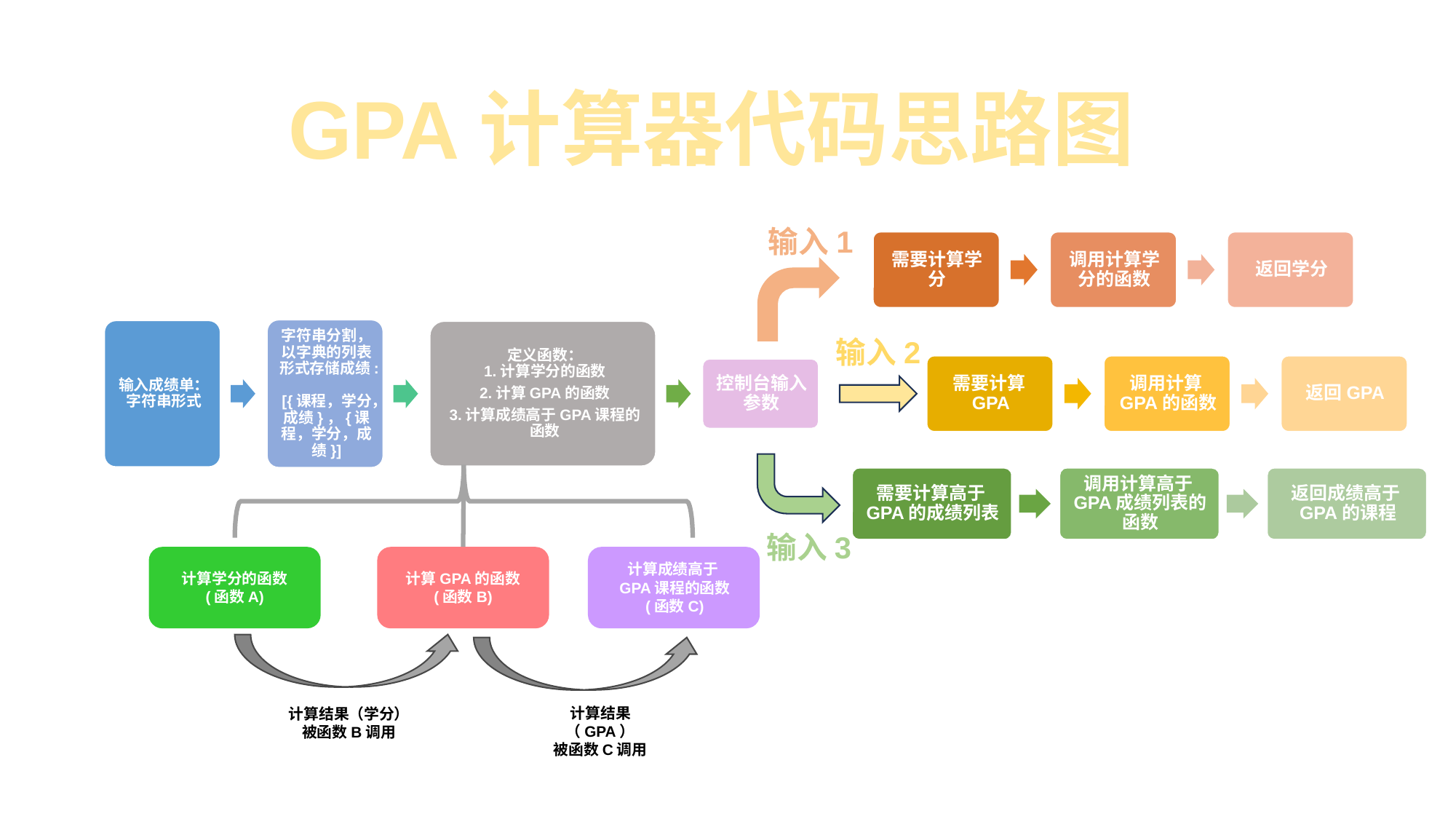

GPA计算器代码思路图
需要计算学分

调用计算学分的函数

返回学分
输入1

输入成绩单：字符串形式

字符串分割，以字典的列表形式存储成绩:
[{课程，学分，成绩}，{课程，学分，成绩}]

定义函数：
1.计算学分的函数
2.计算GPA的函数
3.计算成绩高于GPA课程的函数

控制台输入参数
需要计算GPA

调用计算GPA的函数

返回GPA
输入2

需要计算高于GPA的成绩列表

调用计算高于GPA成绩列表的函数

返回成绩高于GPA的课程

输入3

计算GPA的函数
(函数B)

计算成绩高于GPA课程的函数
(函数C)

计算学分的函数
(函数A)

计算结果（GPA）
被函数C调用
计算结果（学分）
被函数B调用